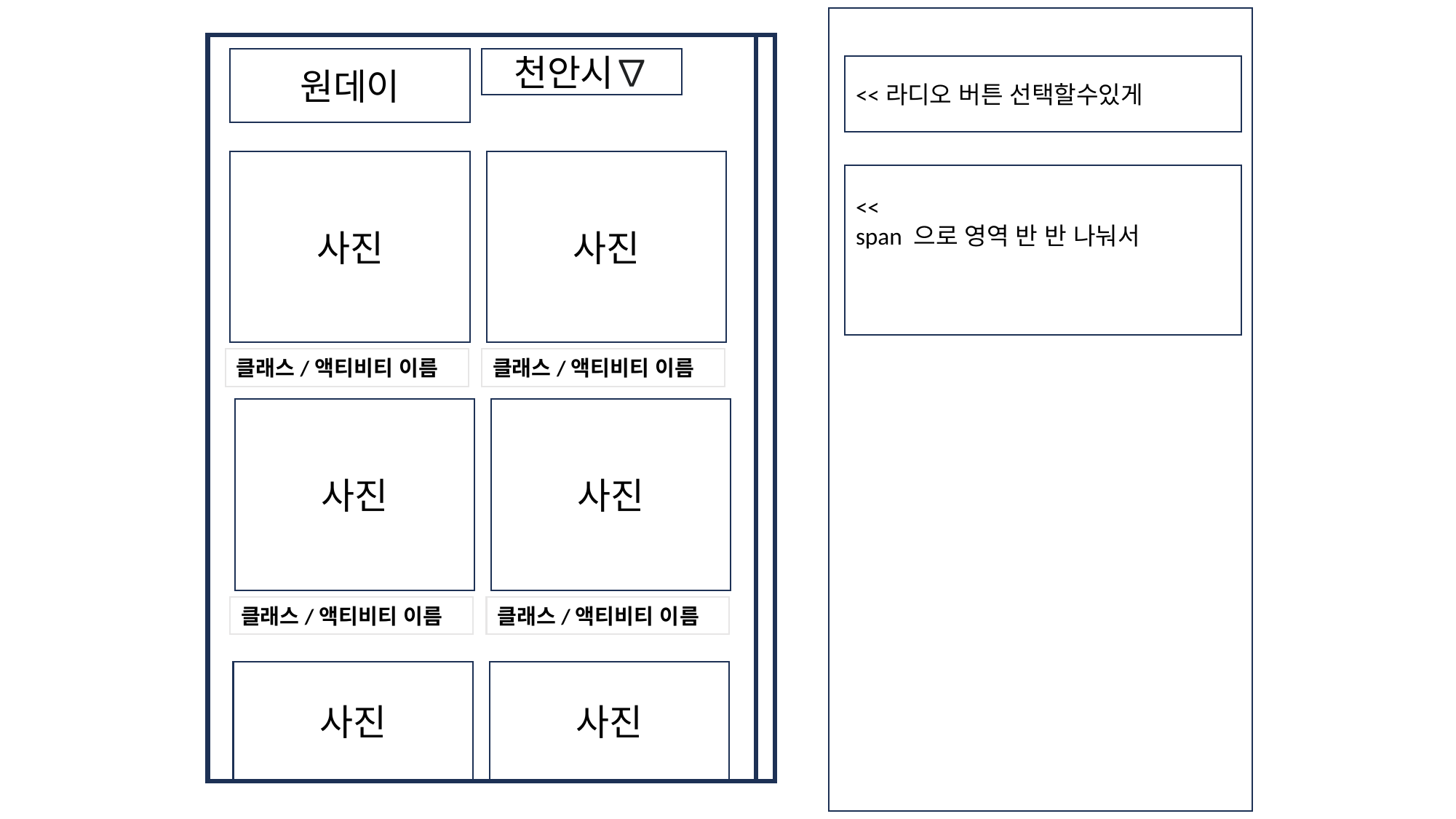

원데이
천안시∇
<<라디오 버튼 선택할수있게

사진

사진
<<
span 으로 영역 반 반 나눠서

클래스/액티비티 이름
클래스/액티비티 이름

사진

사진
클래스/액티비티 이름
클래스/액티비티 이름
사진
사진